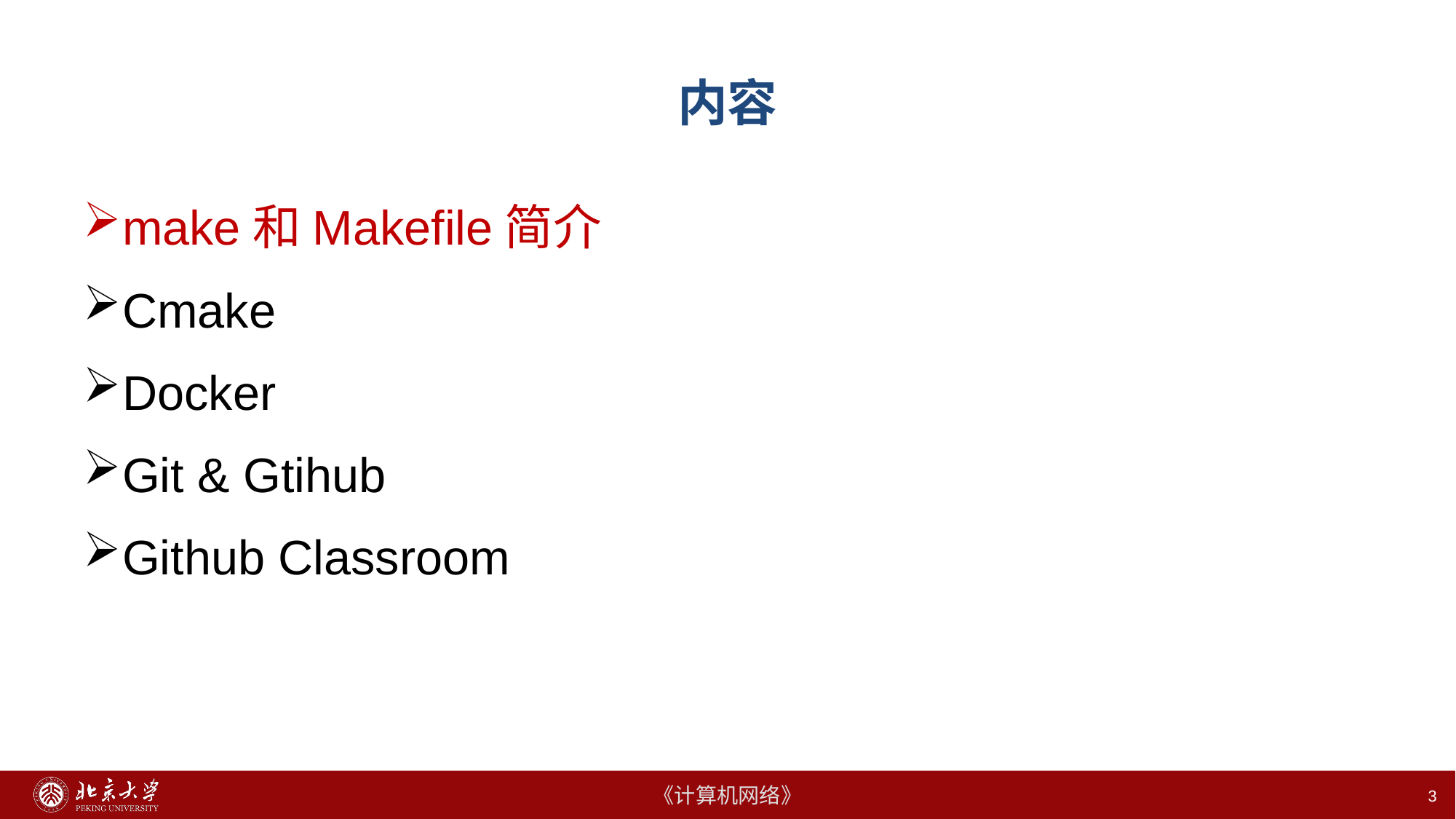

# 内容
make和Makefile简介
Cmake
Docker
Git & Gtihub
Github Classroom
3